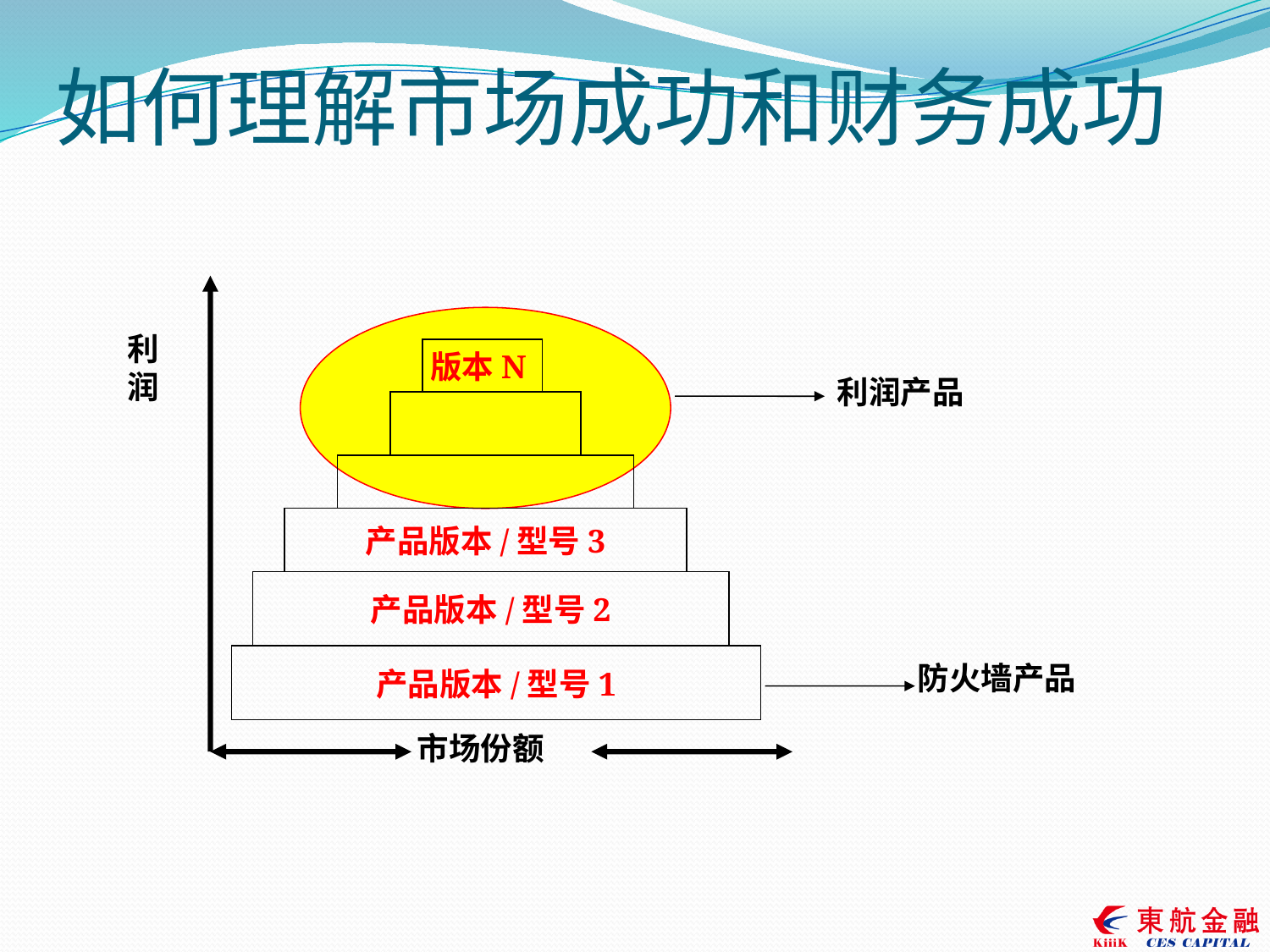

# 如何理解市场成功和财务成功

利润
版本N
利润产品

产品版本/型号3
产品版本/型号2
产品版本/型号1
防火墙产品

市场份额